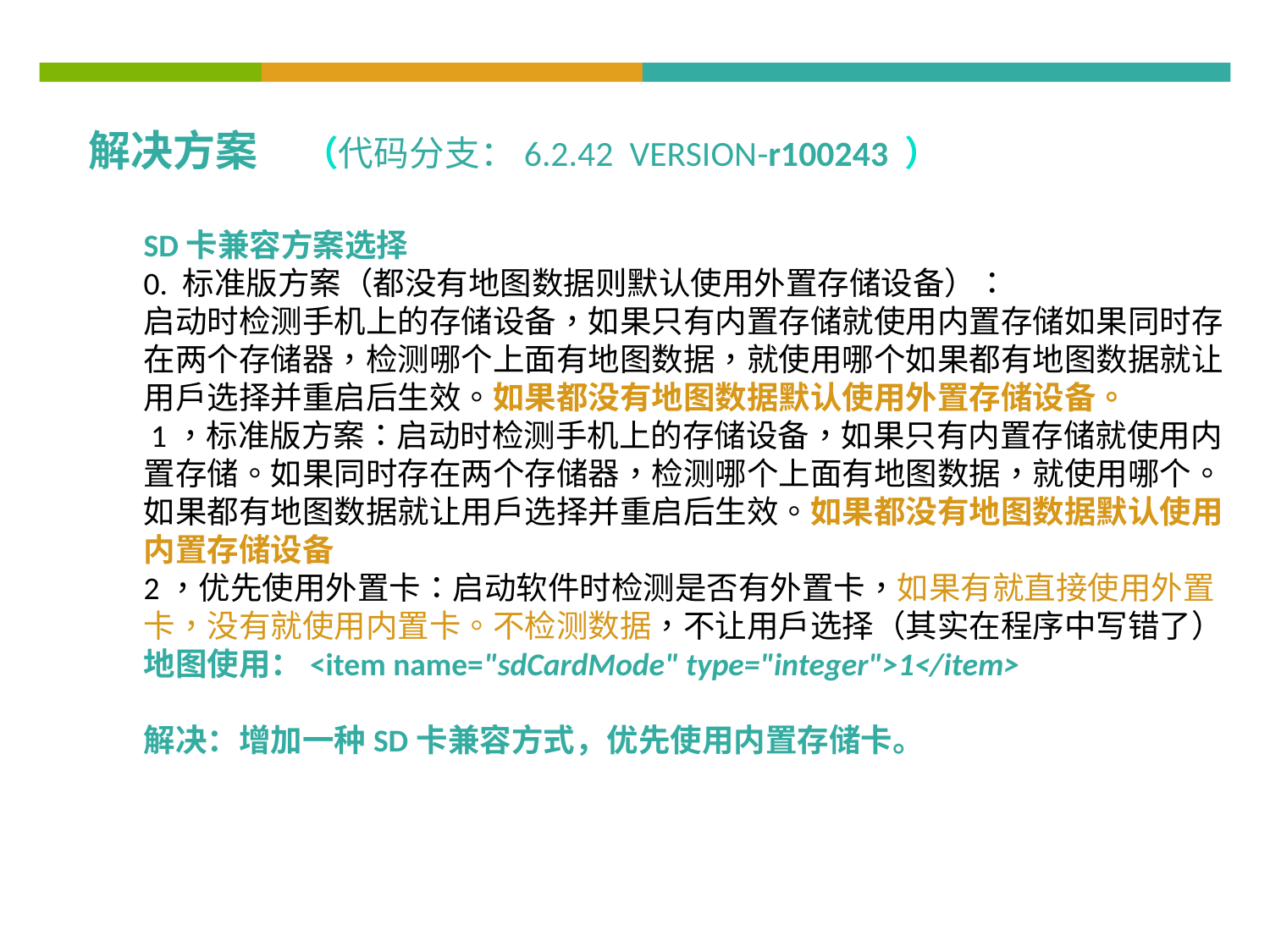

解决方案
（代码分支：6.2.42  version-r100243 ）
SD卡兼容方案选择
0. 标准版方案（都没有地图数据则默认使用外置存储设备）：
启动时检测手机上的存储设备，如果只有内置存储就使用内置存储如果同时存在两个存储器，检测哪个上面有地图数据，就使用哪个如果都有地图数据就让用户选择并重启后生效。如果都没有地图数据默认使用外置存储设备。
 1，标准版方案：启动时检测手机上的存储设备，如果只有内置存储就使用内置存储。如果同时存在两个存储器，检测哪个上面有地图数据，就使用哪个。如果都有地图数据就让用户选择并重启后生效。如果都没有地图数据默认使用内置存储设备
2，优先使用外置卡：启动软件时检测是否有外置卡，如果有就直接使用外置卡，没有就使用内置卡。不检测数据，不让用户选择（其实在程序中写错了）
地图使用：<item name="sdCardMode" type="integer">1</item>

解决：增加一种SD卡兼容方式，优先使用内置存储卡。